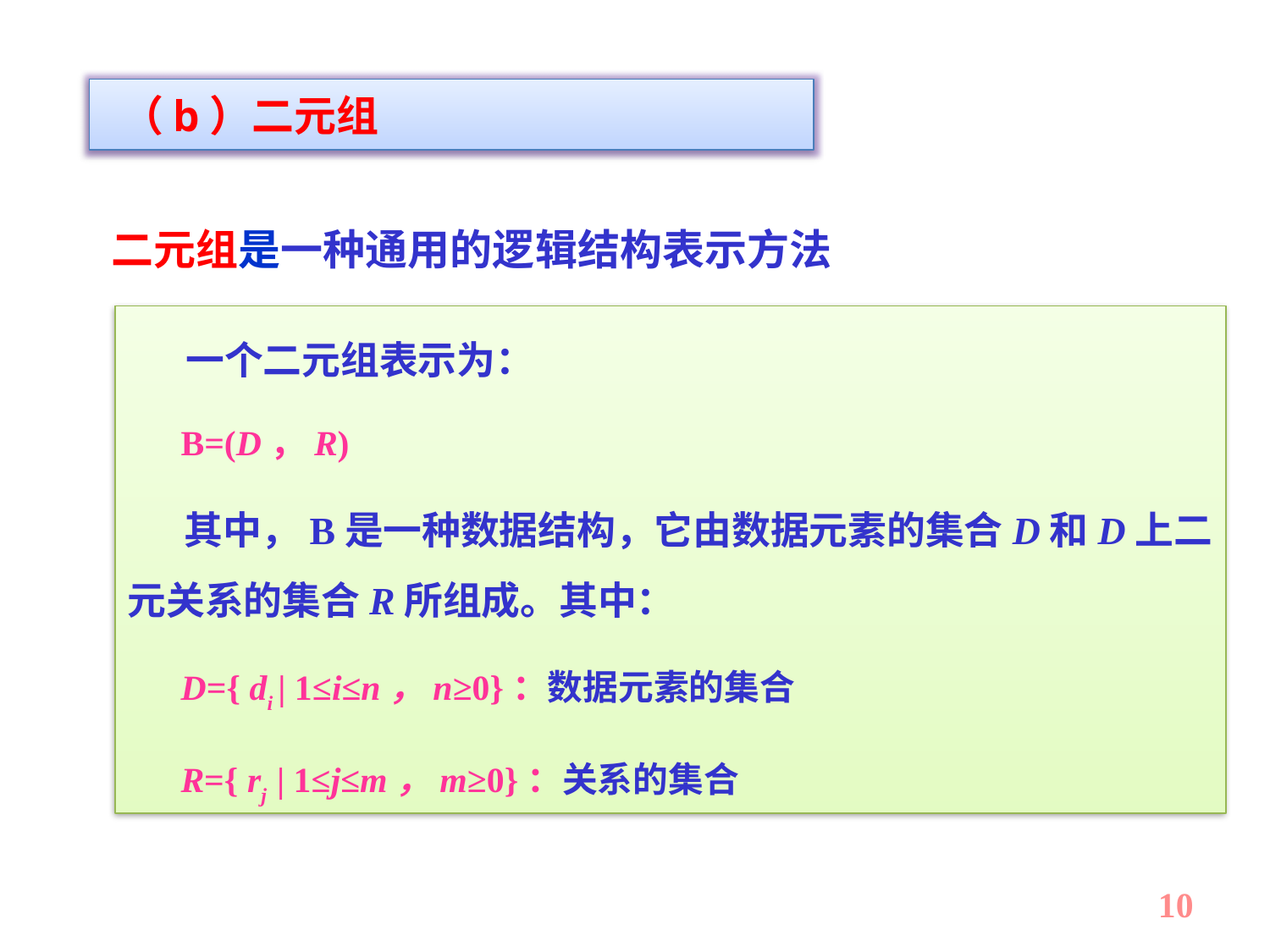

（b）二元组
二元组是一种通用的逻辑结构表示方法
      一个二元组表示为：
      B=(D，R)
      其中，B是一种数据结构，它由数据元素的集合D和D上二元关系的集合R所组成。其中：
      D={ di | 1≤i≤n，n≥0}：数据元素的集合
      R={ rj  | 1≤j≤m，m≥0}：关系的集合
10